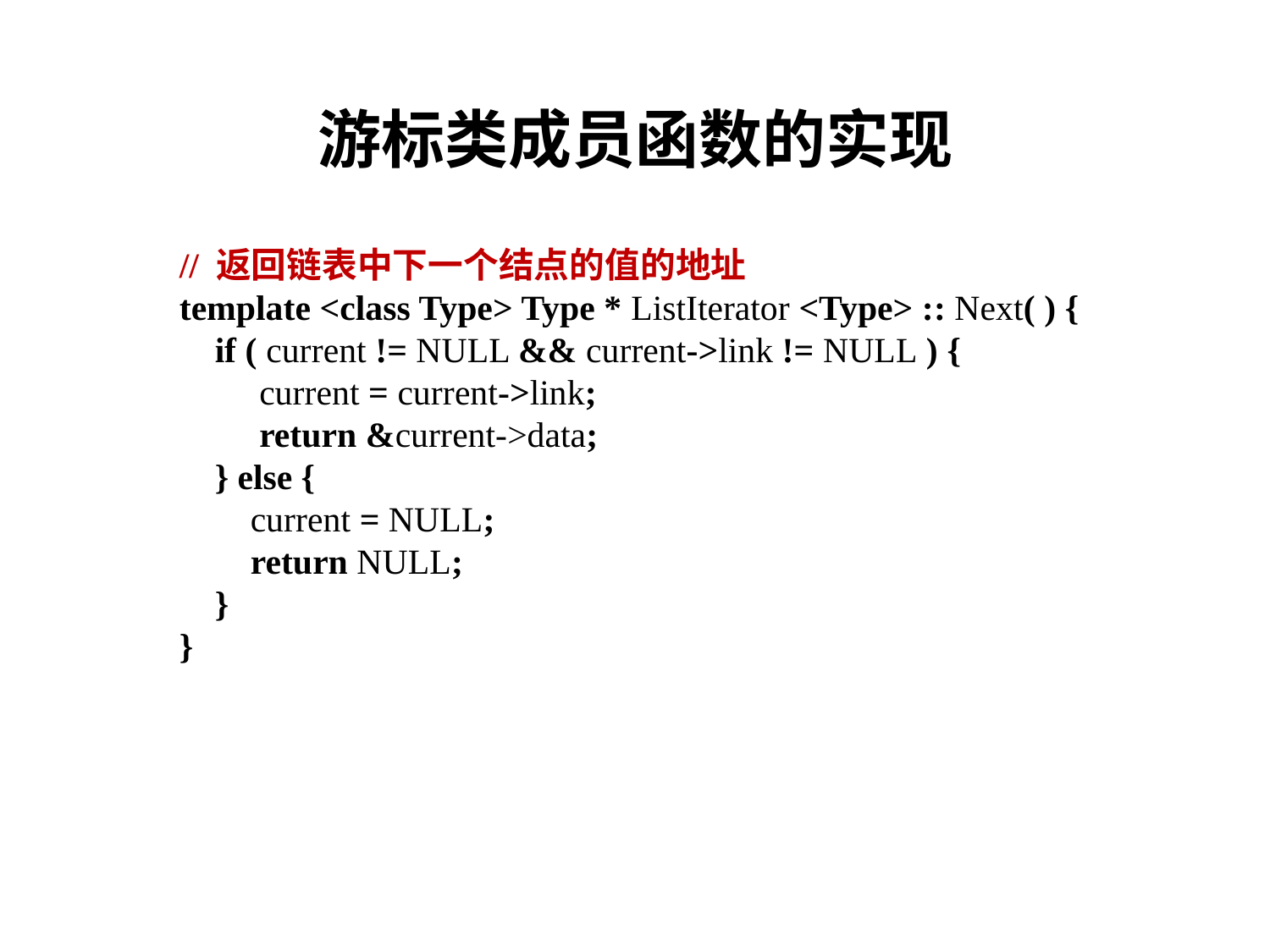

# 游标类成员函数的实现
// 返回链表中下一个结点的值的地址
template <class Type> Type * ListIterator <Type> :: Next( ) {
    if ( current != NULL && current->link != NULL ) {
         current = current->link;
         return &current->data;
    } else {
        current = NULL;
        return NULL;
    }
}